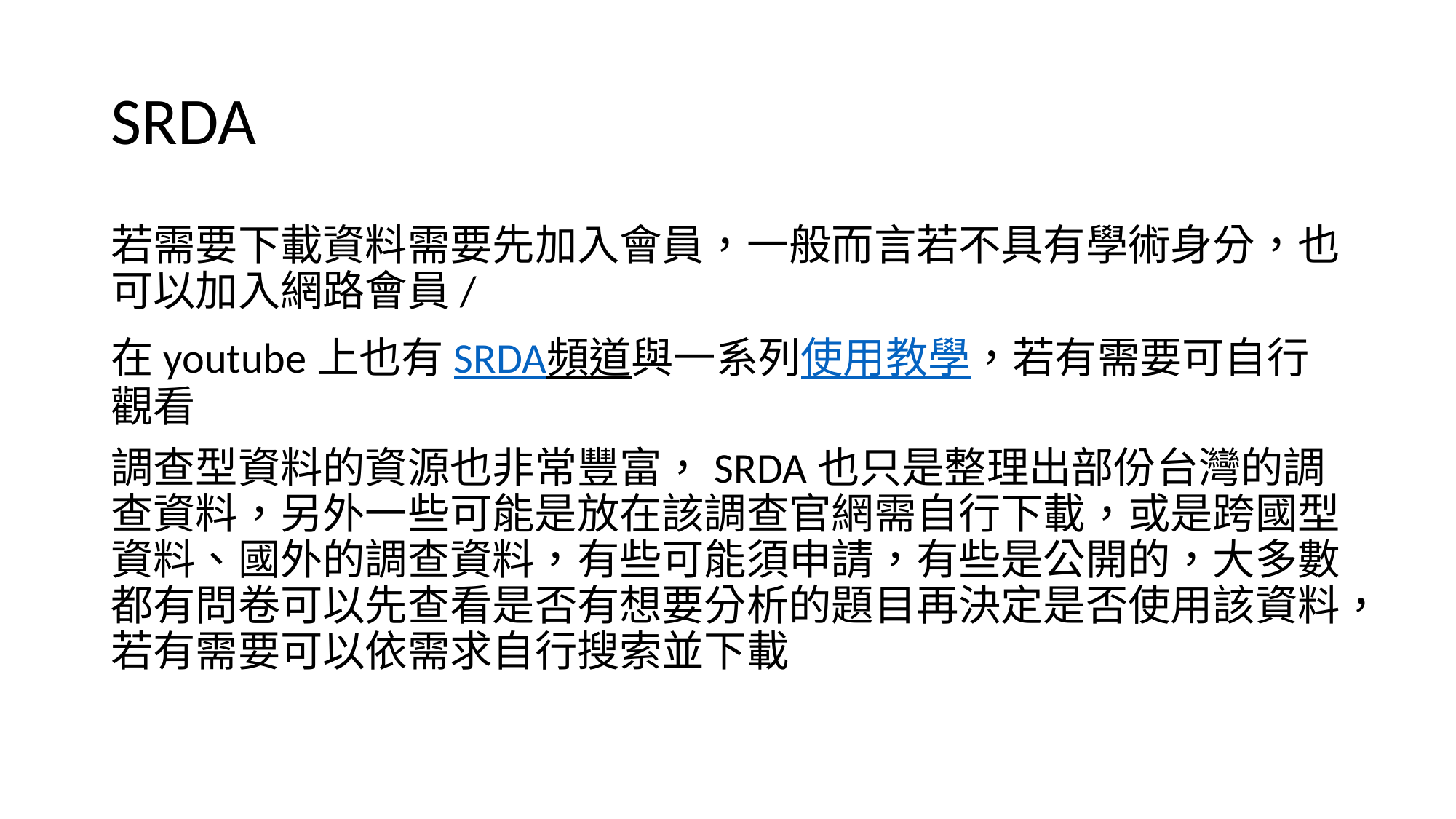

# SRDA
若需要下載資料需要先加入會員，一般而言若不具有學術身分，也可以加入網路會員/
在youtube上也有SRDA頻道與一系列使用教學，若有需要可自行觀看
調查型資料的資源也非常豐富，SRDA也只是整理出部份台灣的調查資料，另外一些可能是放在該調查官網需自行下載，或是跨國型資料、國外的調查資料，有些可能須申請，有些是公開的，大多數都有問卷可以先查看是否有想要分析的題目再決定是否使用該資料，若有需要可以依需求自行搜索並下載